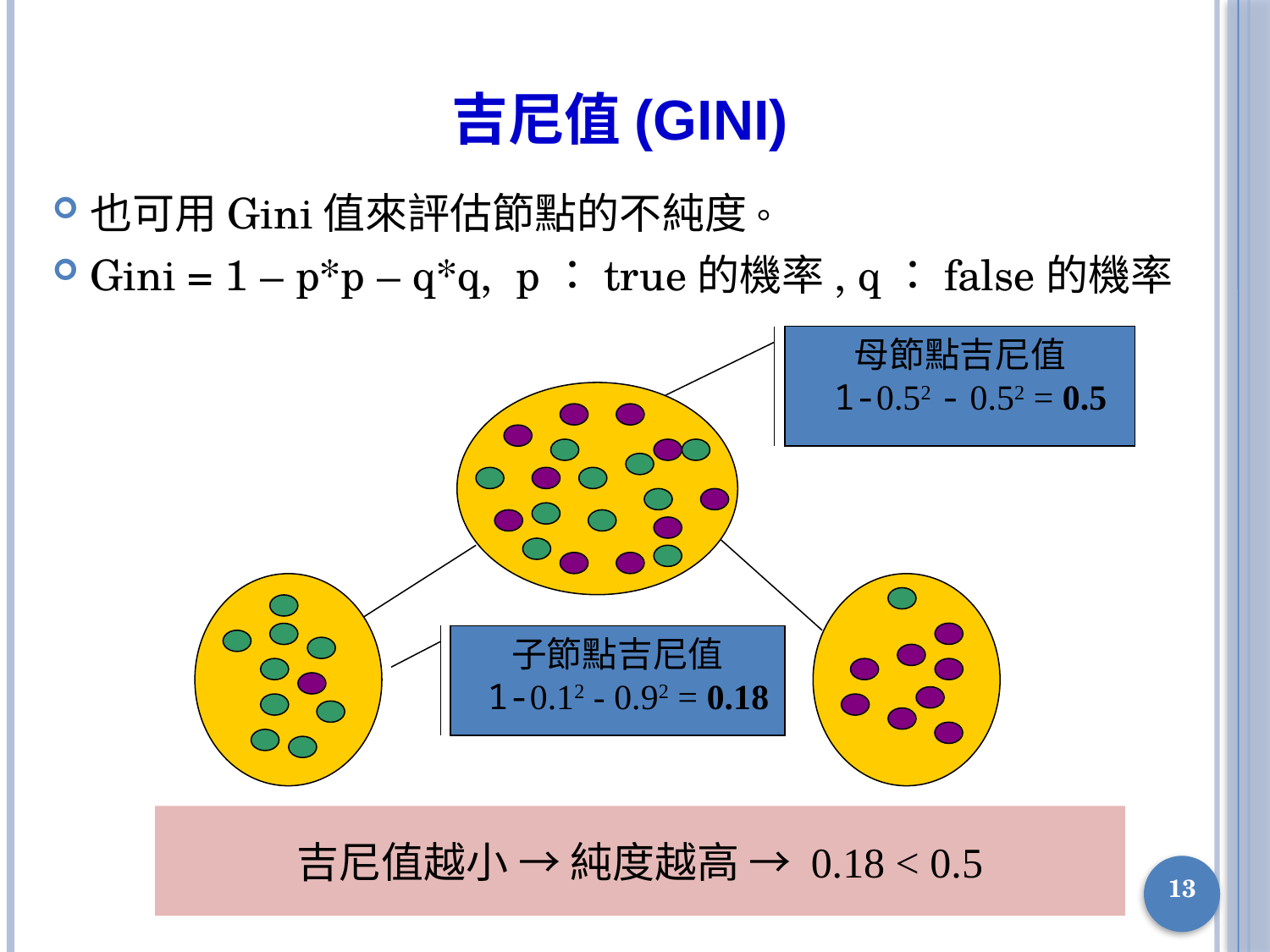

# 吉尼值(Gini)
也可用Gini值來評估節點的不純度。
Gini = 1 – p*p – q*q,  p：true的機率, q：false的機率

母節點吉尼值
 1-0.52 - 0.52 = 0.5

子節點吉尼值
 1-0.12 - 0.92 = 0.18

吉尼值越小 → 純度越高 → 0.18 < 0.5
13